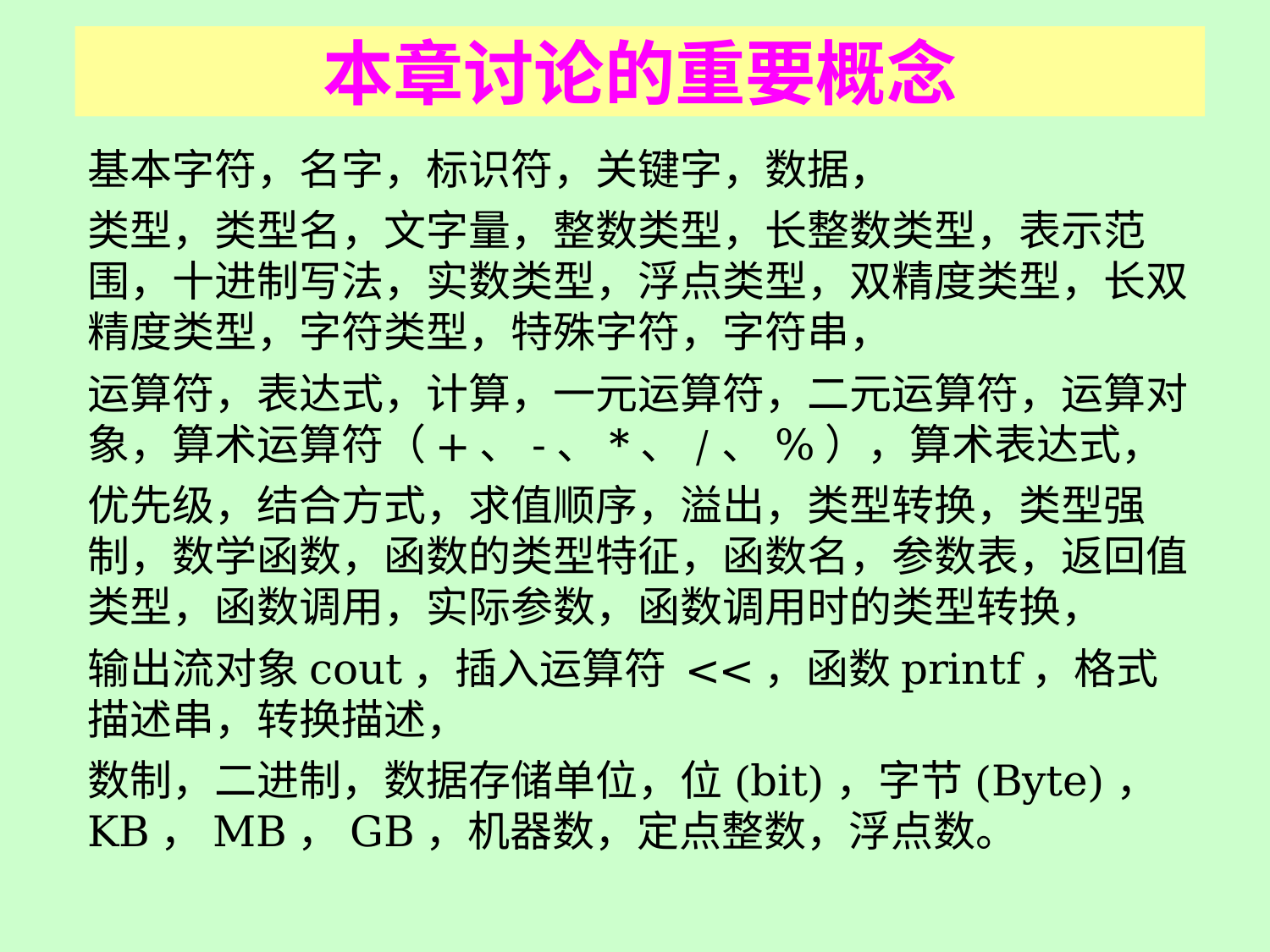

# 本章讨论的重要概念
基本字符，名字，标识符，关键字，数据，
类型，类型名，文字量，整数类型，长整数类型，表示范围，十进制写法，实数类型，浮点类型，双精度类型，长双精度类型，字符类型，特殊字符，字符串，
运算符，表达式，计算，一元运算符，二元运算符，运算对象，算术运算符（+、-、*、/、%），算术表达式，
优先级，结合方式，求值顺序，溢出，类型转换，类型强制，数学函数，函数的类型特征，函数名，参数表，返回值类型，函数调用，实际参数，函数调用时的类型转换，
输出流对象cout，插入运算符 <<，函数printf，格式描述串，转换描述，
数制，二进制，数据存储单位，位(bit)，字节(Byte)，KB，MB，GB，机器数，定点整数，浮点数。
99